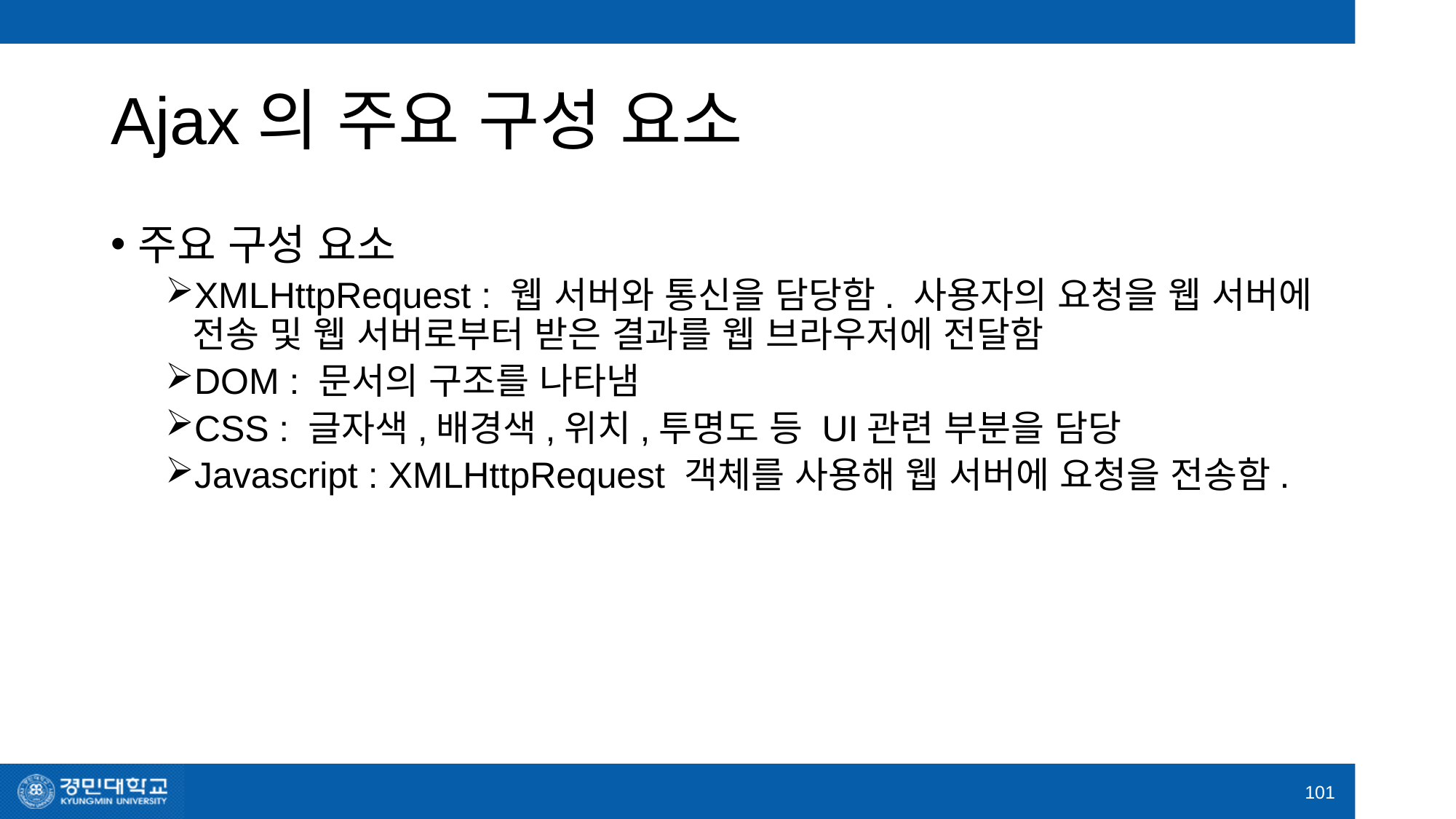

# Ajax의 주요 구성 요소
주요 구성 요소
XMLHttpRequest : 웹 서버와 통신을 담당함. 사용자의 요청을 웹 서버에 전송 및 웹 서버로부터 받은 결과를 웹 브라우저에 전달함
DOM : 문서의 구조를 나타냄
CSS : 글자색,배경색,위치,투명도 등 UI관련 부분을 담당
Javascript : XMLHttpRequest 객체를 사용해 웹 서버에 요청을 전송함.
101